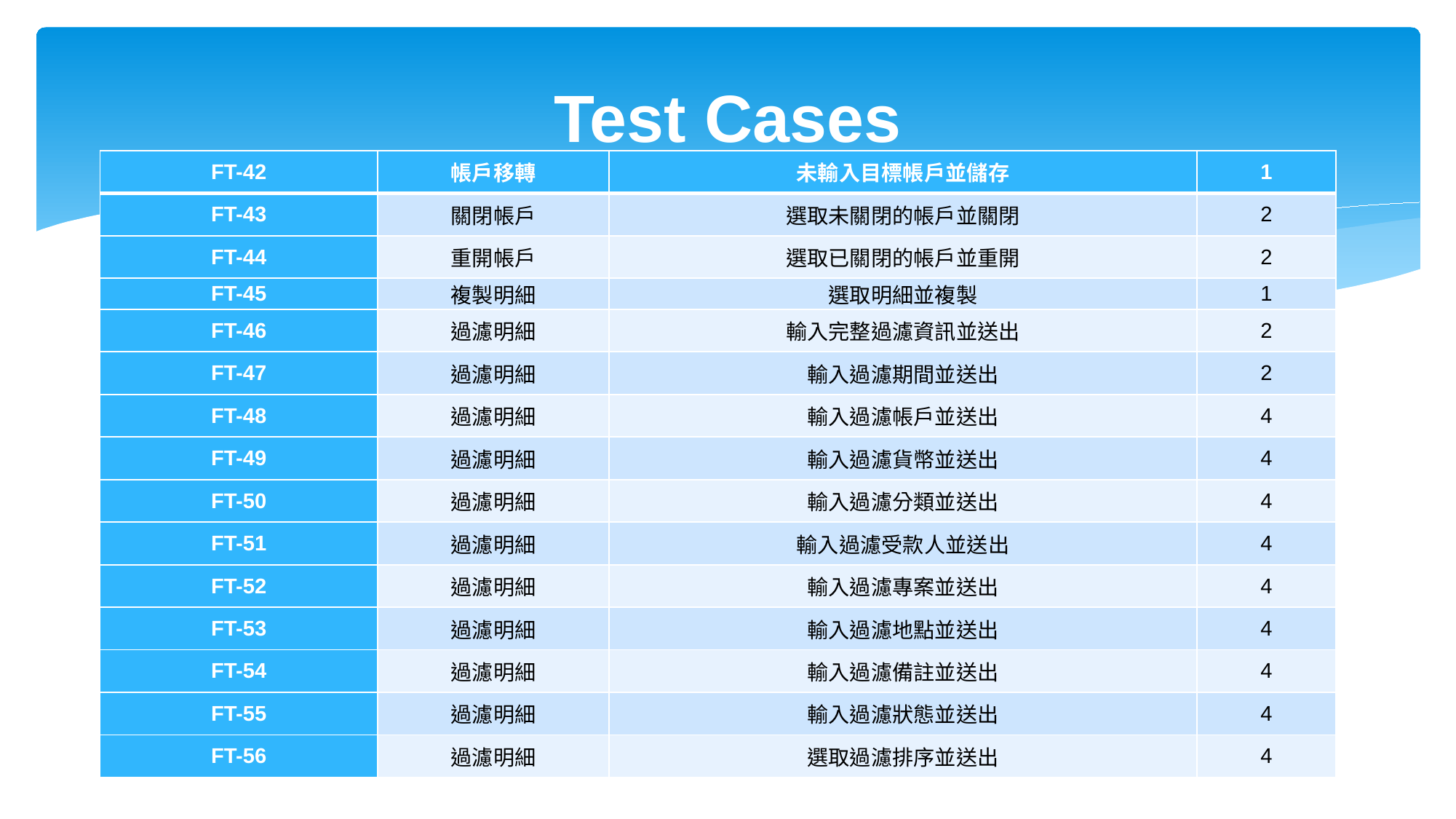

# Test Cases
| FT-42 | 帳戶移轉 | 未輸入目標帳戶並儲存 | 1 |
| --- | --- | --- | --- |
| FT-43 | 關閉帳戶 | 選取未關閉的帳戶並關閉 | 2 |
| FT-44 | 重開帳戶 | 選取已關閉的帳戶並重開 | 2 |
| FT-45 | 複製明細 | 選取明細並複製 | 1 |
| FT-46 | 過濾明細 | 輸入完整過濾資訊並送出 | 2 |
| FT-47 | 過濾明細 | 輸入過濾期間並送出 | 2 |
| FT-48 | 過濾明細 | 輸入過濾帳戶並送出 | 4 |
| FT-49 | 過濾明細 | 輸入過濾貨幣並送出 | 4 |
| FT-50 | 過濾明細 | 輸入過濾分類並送出 | 4 |
| FT-51 | 過濾明細 | 輸入過濾受款人並送出 | 4 |
| FT-52 | 過濾明細 | 輸入過濾專案並送出 | 4 |
| FT-53 | 過濾明細 | 輸入過濾地點並送出 | 4 |
| FT-54 | 過濾明細 | 輸入過濾備註並送出 | 4 |
| FT-55 | 過濾明細 | 輸入過濾狀態並送出 | 4 |
| FT-56 | 過濾明細 | 選取過濾排序並送出 | 4 |